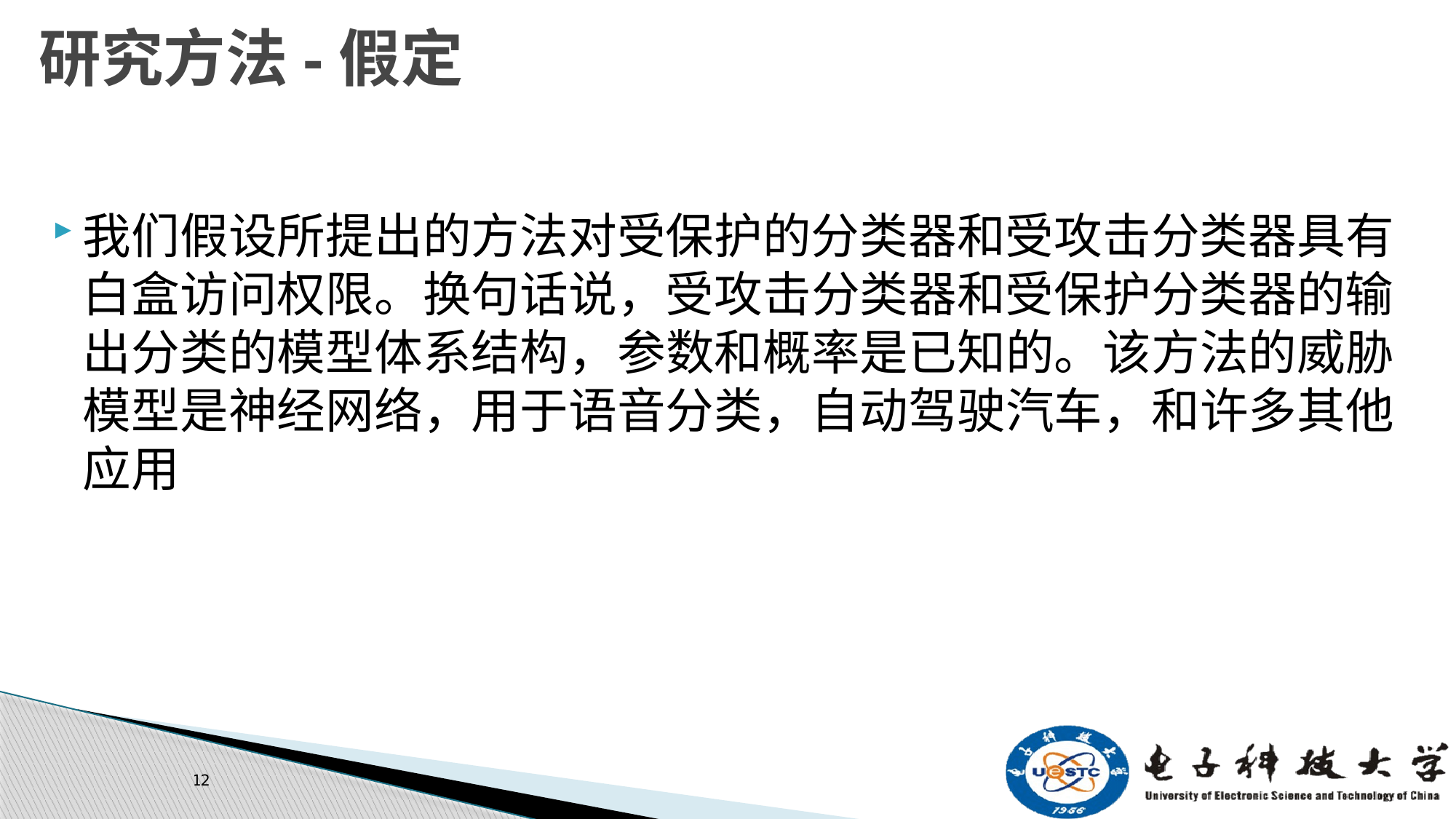

# 研究方法-假定
我们假设所提出的方法对受保护的分类器和受攻击分类器具有白盒访问权限。换句话说，受攻击分类器和受保护分类器的输出分类的模型体系结构，参数和概率是已知的。该方法的威胁模型是神经网络，用于语音分类，自动驾驶汽车，和许多其他应用

12